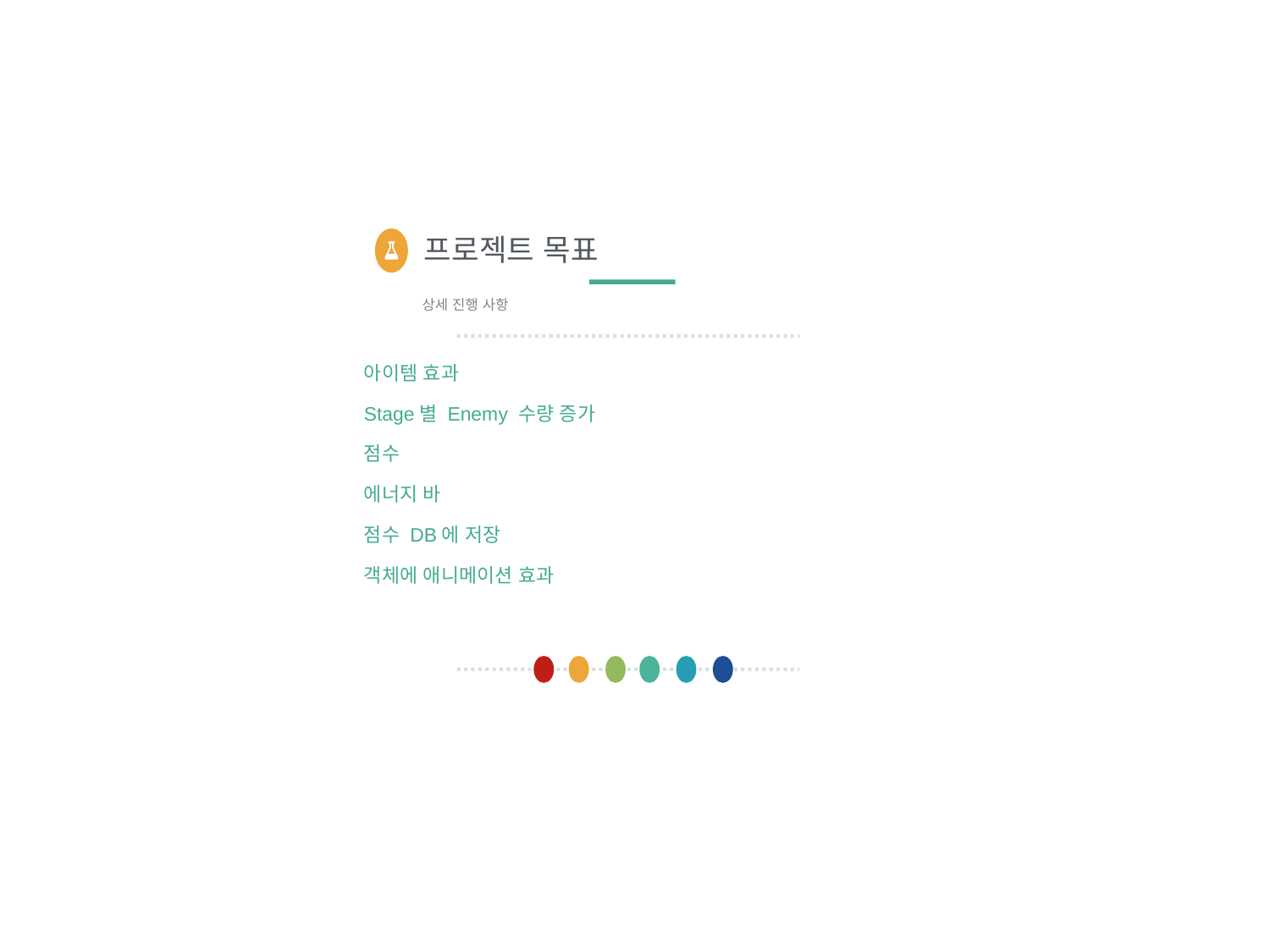

프로젝트 목표

상세 진행 사항

아이템 효과
Stage별 Enemy 수량 증가
점수
에너지 바
점수 DB에 저장
객체에 애니메이션 효과